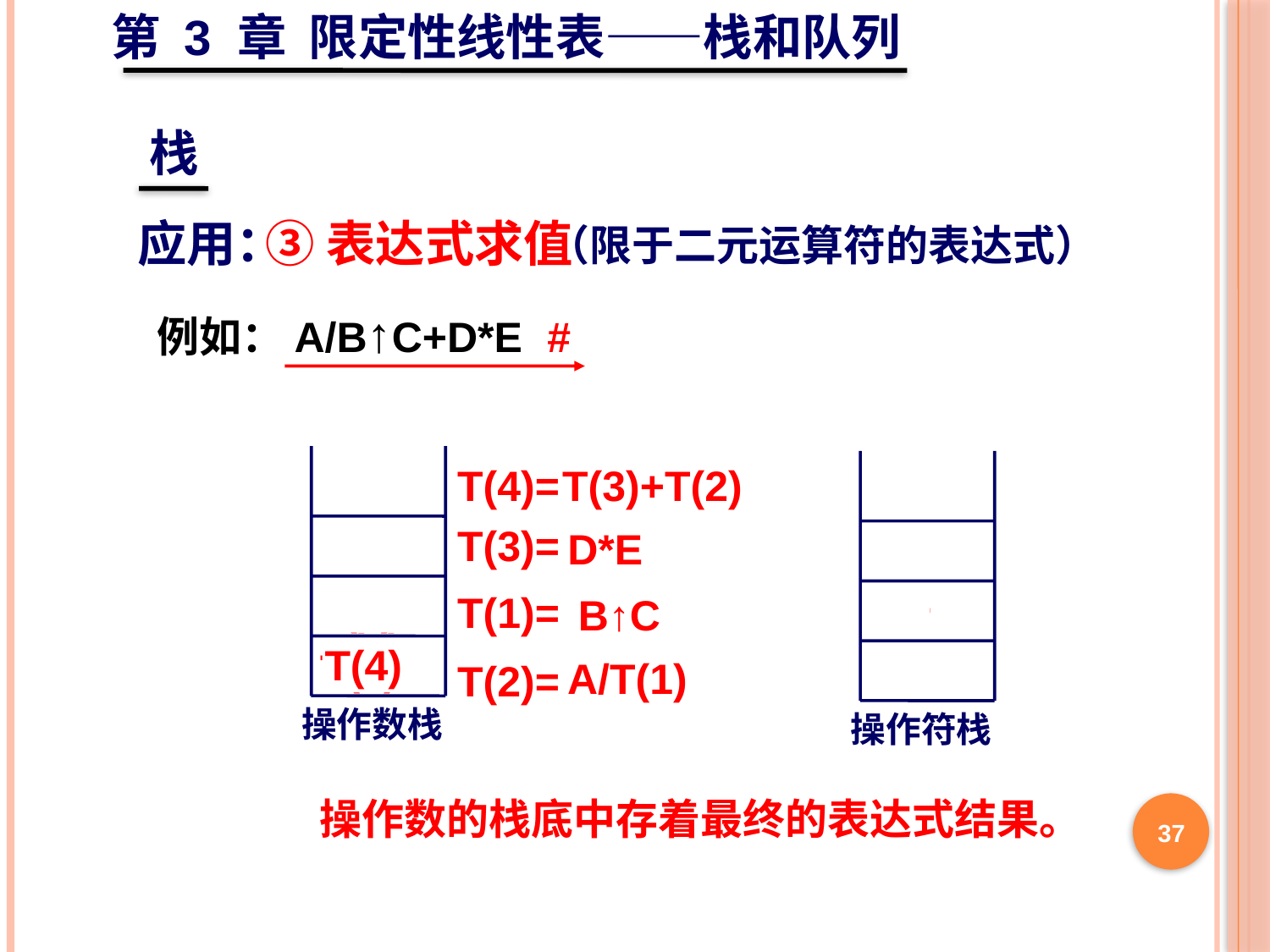

第 3 章  限定性线性表——栈和队列
栈
应用：
③表达式求值
（限于二元运算符的表达式）
例如：A/B↑C+D*E
#

操作数栈

操作符栈
#
T(4)=
T(3)+T(2)
C
T(3)=
E
D*E
↑

*

B
/
T(3)
T(1)
D
+
T(1)=
B↑C

T(4)
A
T(2)

A/T(1)

T(2)=
操作数的栈底中存着最终的表达式结果。
37